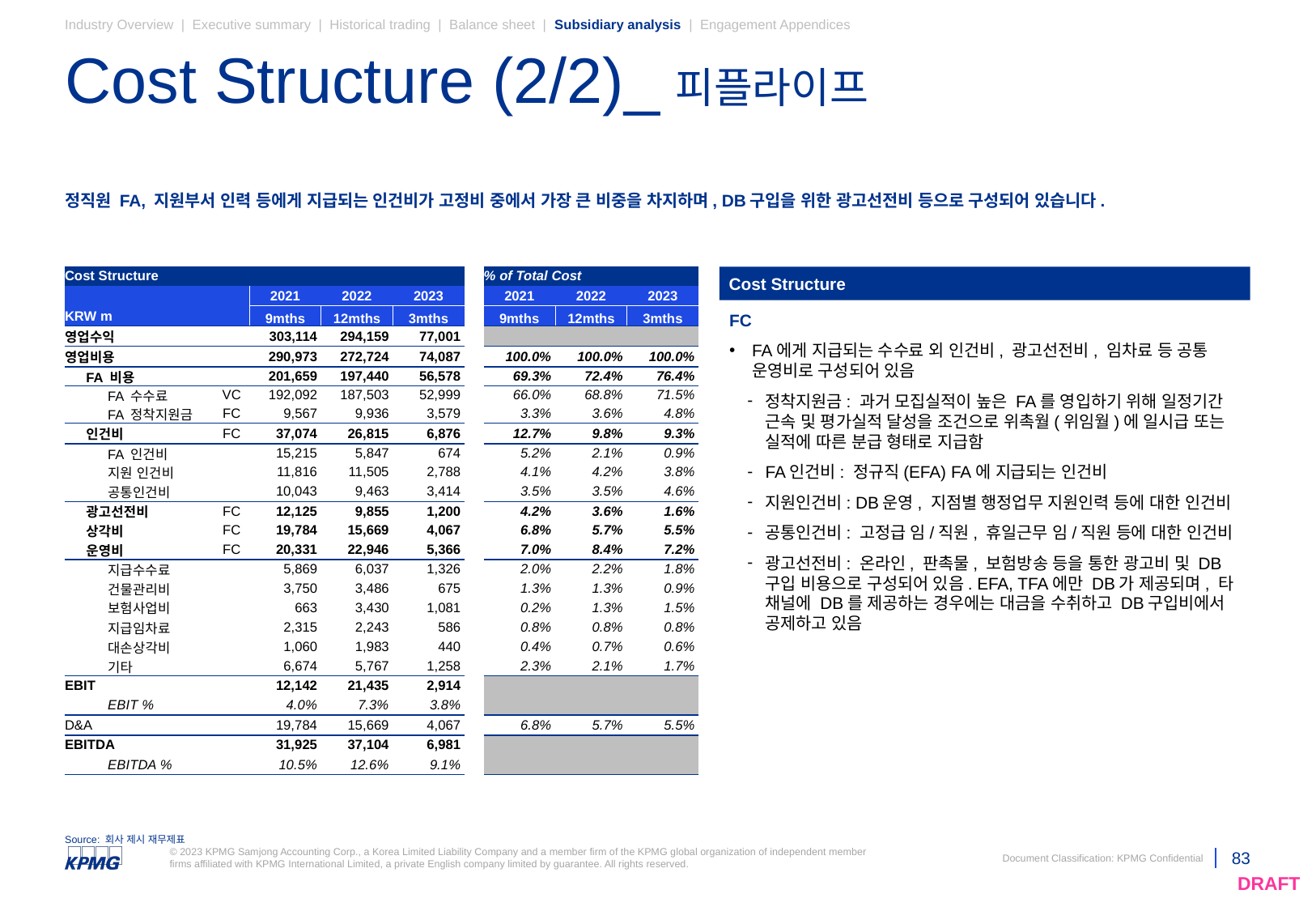

Industry Overview  |  Executive summary  |  Historical trading  |  Balance sheet  |  Subsidiary analysis  |  Engagement Appendices
# Cost Structure (2/2)_피플라이프
정직원 FA, 지원부서 인력 등에게 지급되는 인건비가 고정비 중에서 가장 큰 비중을 차지하며, DB구입을 위한 광고선전비 등으로 구성되어 있습니다.
| Cost Structure |  |  |  |  |  |  |  | % of Total Cost |  |  |
| --- | --- | --- | --- | --- | --- | --- | --- | --- | --- | --- |
|  |  |  |  | 2021 | 2022 | 2023 |  | 2021 | 2022 | 2023 |
| KRW m |  |  |  | 9mths | 12mths | 3mths |  | 9mths | 12mths | 3mths |
| 영업수익 |  |  |  | 303,114 | 294,159 | 77,001 |  |  |  |  |
| 영업비용 |  |  |  | 290,973 | 272,724 | 74,087 |  | 100.0% | 100.0% | 100.0% |
|  | FA 비용 |  |  | 201,659 | 197,440 | 56,578 |  | 69.3% | 72.4% | 76.4% |
|  |  | FA 수수료 | VC | 192,092 | 187,503 | 52,999 |  | 66.0% | 68.8% | 71.5% |
|  |  | FA 정착지원금 | FC | 9,567 | 9,936 | 3,579 |  | 3.3% | 3.6% | 4.8% |
|  | 인건비 |  | FC | 37,074 | 26,815 | 6,876 |  | 12.7% | 9.8% | 9.3% |
|  |  | FA 인건비 |  | 15,215 | 5,847 | 674 |  | 5.2% | 2.1% | 0.9% |
|  |  | 지원 인건비 |  | 11,816 | 11,505 | 2,788 |  | 4.1% | 4.2% | 3.8% |
|  |  | 공통인건비 |  | 10,043 | 9,463 | 3,414 |  | 3.5% | 3.5% | 4.6% |
|  | 광고선전비 |  | FC | 12,125 | 9,855 | 1,200 |  | 4.2% | 3.6% | 1.6% |
|  | 상각비 |  | FC | 19,784 | 15,669 | 4,067 |  | 6.8% | 5.7% | 5.5% |
|  | 운영비 |  | FC | 20,331 | 22,946 | 5,366 |  | 7.0% | 8.4% | 7.2% |
|  |  | 지급수수료 |  | 5,869 | 6,037 | 1,326 |  | 2.0% | 2.2% | 1.8% |
|  |  | 건물관리비 |  | 3,750 | 3,486 | 675 |  | 1.3% | 1.3% | 0.9% |
|  |  | 보험사업비 |  | 663 | 3,430 | 1,081 |  | 0.2% | 1.3% | 1.5% |
|  |  | 지급임차료 |  | 2,315 | 2,243 | 586 |  | 0.8% | 0.8% | 0.8% |
|  |  | 대손상각비 |  | 1,060 | 1,983 | 440 |  | 0.4% | 0.7% | 0.6% |
|  |  | 기타 |  | 6,674 | 5,767 | 1,258 |  | 2.3% | 2.1% | 1.7% |
| EBIT |  |  |  | 12,142 | 21,435 | 2,914 |  |  |  |  |
|  |  | EBIT % |  | 4.0% | 7.3% | 3.8% |  |  |  |  |
| D&A |  |  |  | 19,784 | 15,669 | 4,067 |  | 6.8% | 5.7% | 5.5% |
| EBITDA |  |  |  | 31,925 | 37,104 | 6,981 |  |  |  |  |
|  |  | EBITDA % |  | 10.5% | 12.6% | 9.1% |  |  |  |  |
Cost Structure
FC
FA에게 지급되는 수수료 외 인건비, 광고선전비, 임차료 등 공통 운영비로 구성되어 있음
정착지원금: 과거 모집실적이 높은 FA를 영입하기 위해 일정기간 근속 및 평가실적 달성을 조건으로 위촉월(위임월)에 일시급 또는 실적에 따른 분급 형태로 지급함
FA인건비: 정규직(EFA) FA에 지급되는 인건비
지원인건비: DB운영, 지점별 행정업무 지원인력 등에 대한 인건비
공통인건비: 고정급 임/직원, 휴일근무 임/직원 등에 대한 인건비
광고선전비: 온라인, 판촉물, 보험방송 등을 통한 광고비 및 DB 구입 비용으로 구성되어 있음. EFA, TFA에만 DB가 제공되며, 타 채널에 DB를 제공하는 경우에는 대금을 수취하고 DB구입비에서 공제하고 있음

Source: 회사 제시 재무제표